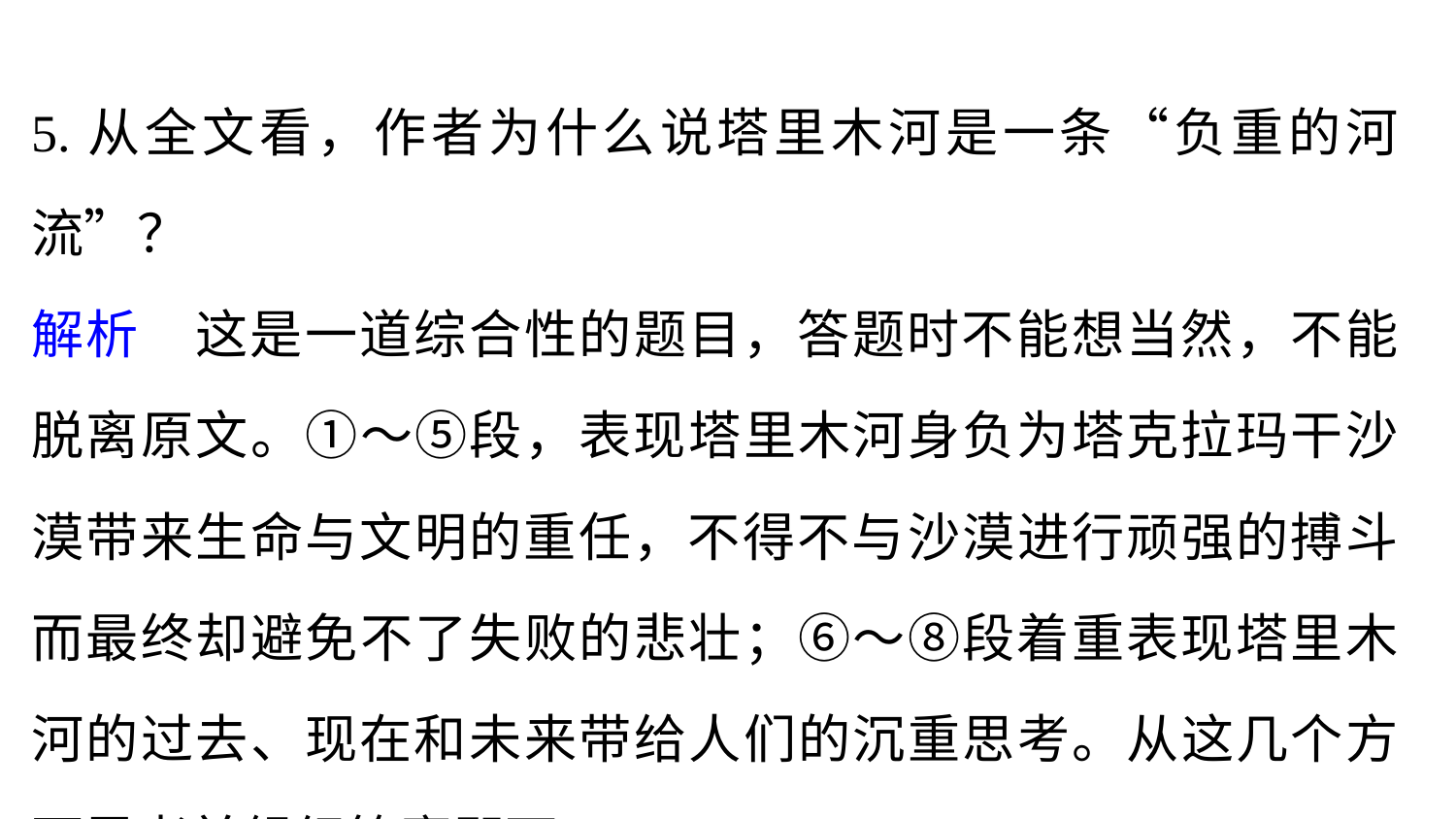

5.从全文看，作者为什么说塔里木河是一条“负重的河流”？
解析　这是一道综合性的题目，答题时不能想当然，不能脱离原文。①～⑤段，表现塔里木河身负为塔克拉玛干沙漠带来生命与文明的重任，不得不与沙漠进行顽强的搏斗而最终却避免不了失败的悲壮；⑥～⑧段着重表现塔里木河的过去、现在和未来带给人们的沉重思考。从这几个方面思考并组织答案即可。